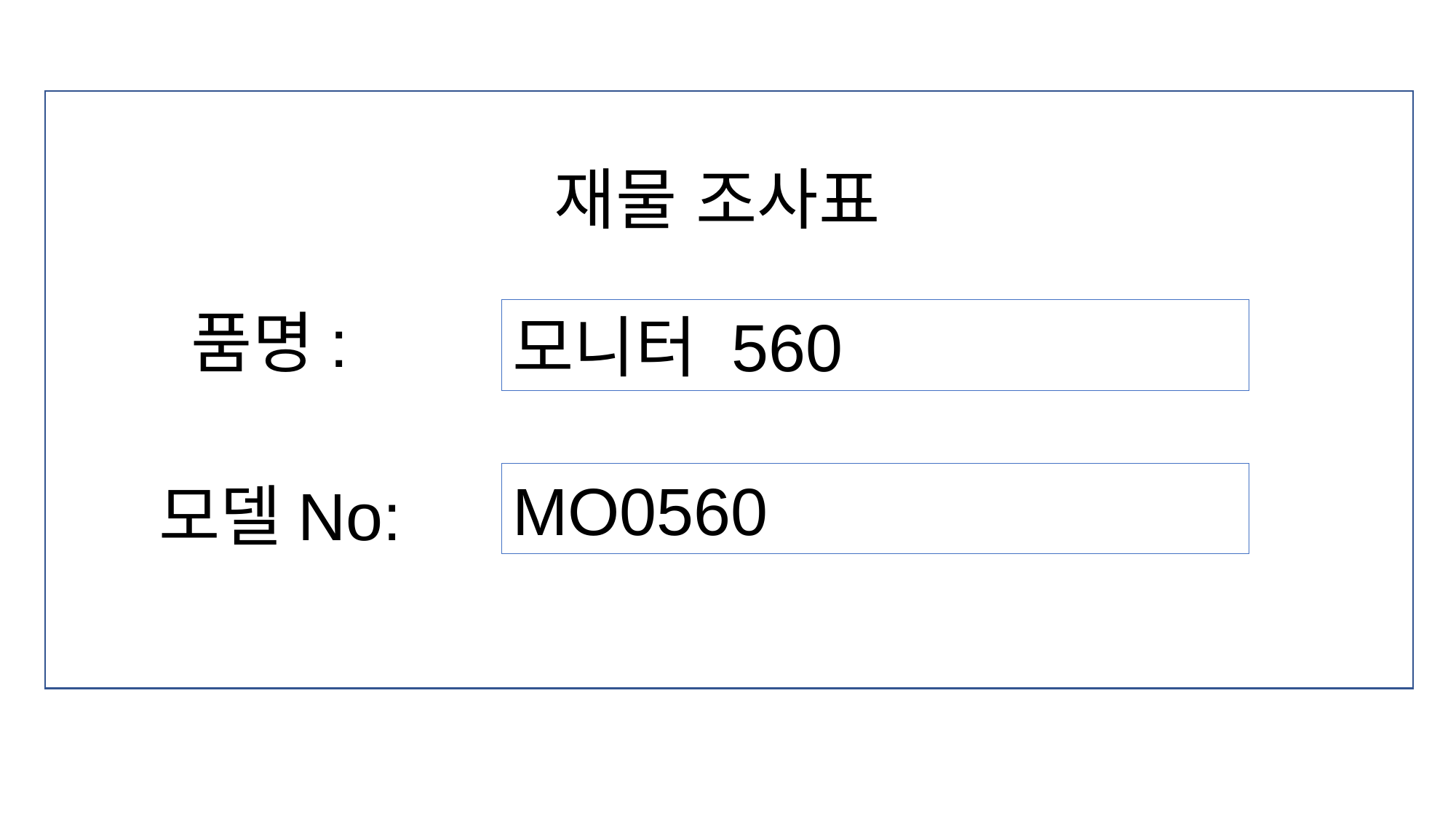

재물 조사표
품명:
모니터 560
MO0560
모델No: